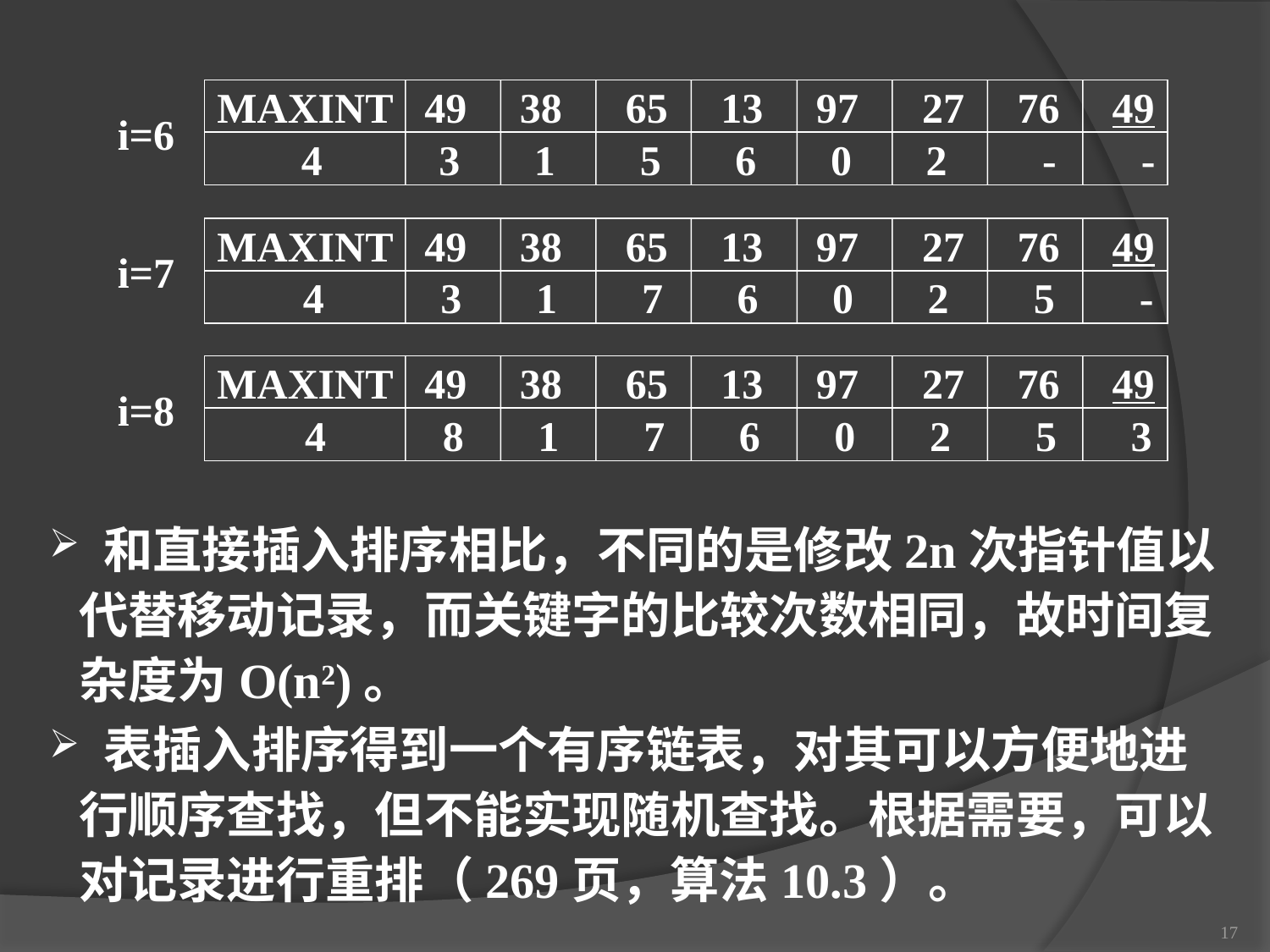

MAXINT   49     38      65     13     97      27     76     49

        4           3       1        5       6       0       2         -        -

i=6
MAXINT   49     38      65     13     97      27     76     49

        4           3       1        7       6       0       2        5        -

i=7
MAXINT   49     38      65     13     97      27     76     49

        4           8       1        7       6       0       2        5       3

i=8
 和直接插入排序相比，不同的是修改2n次指针值以代替移动记录，而关键字的比较次数相同，故时间复杂度为O(n2)。
 表插入排序得到一个有序链表，对其可以方便地进行顺序查找，但不能实现随机查找。根据需要，可以对记录进行重排（269页，算法10.3）。
17